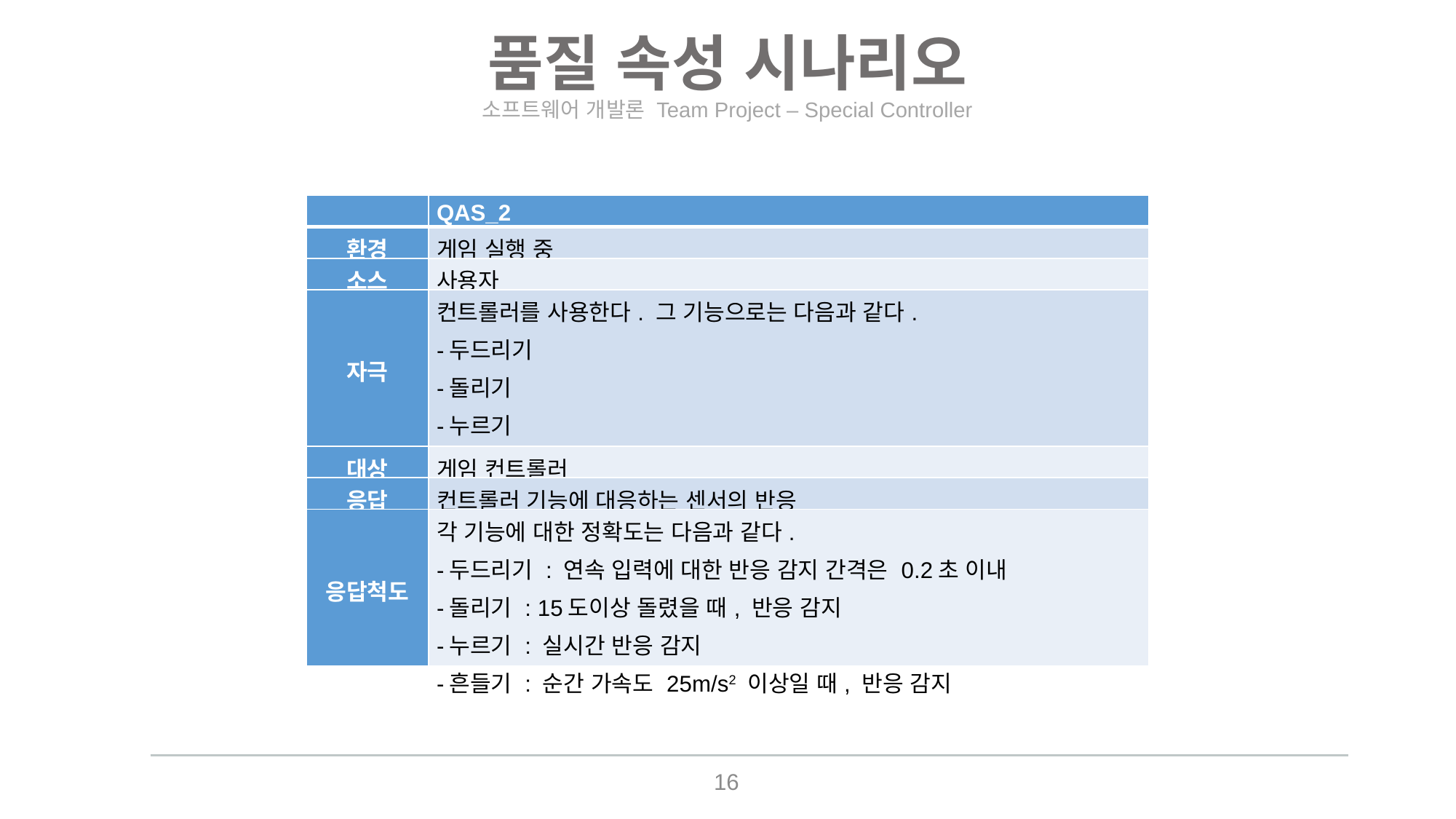

품질 속성 시나리오
소프트웨어 개발론 Team Project – Special Controller
|  | QAS\_2 |
| --- | --- |
| 환경 | 게임 실행 중 |
| 소스 | 사용자 |
| 자극 | 컨트롤러를 사용한다. 그 기능으로는 다음과 같다. -두드리기 -돌리기 -누르기 -흔들기 |
| 대상 | 게임 컨트롤러 |
| 응답 | 컨트롤러 기능에 대응하는 센서의 반응 |
| 응답척도 | 각 기능에 대한 정확도는 다음과 같다. -두드리기 : 연속 입력에 대한 반응 감지 간격은 0.2초 이내 -돌리기 : 15도이상 돌렸을 때, 반응 감지 -누르기 : 실시간 반응 감지 -흔들기 : 순간 가속도 25m/s2 이상일 때, 반응 감지 |
16